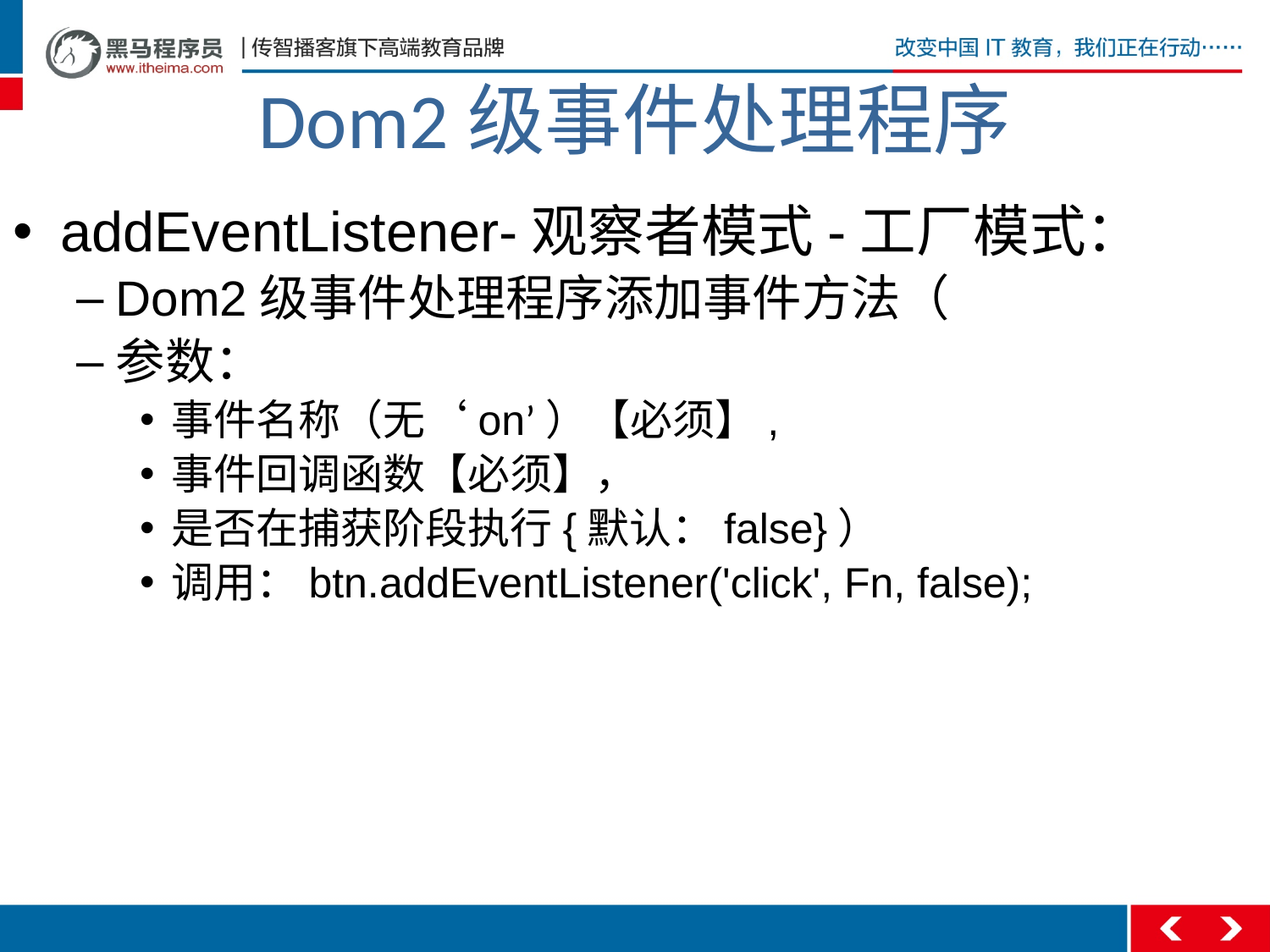

Dom2级事件处理程序
addEventListener-观察者模式-工厂模式：
Dom2级事件处理程序添加事件方法（
参数：
事件名称（无‘on’）【必须】,
事件回调函数【必须】，
是否在捕获阶段执行{默认：false}）
调用：btn.addEventListener('click', Fn, false);